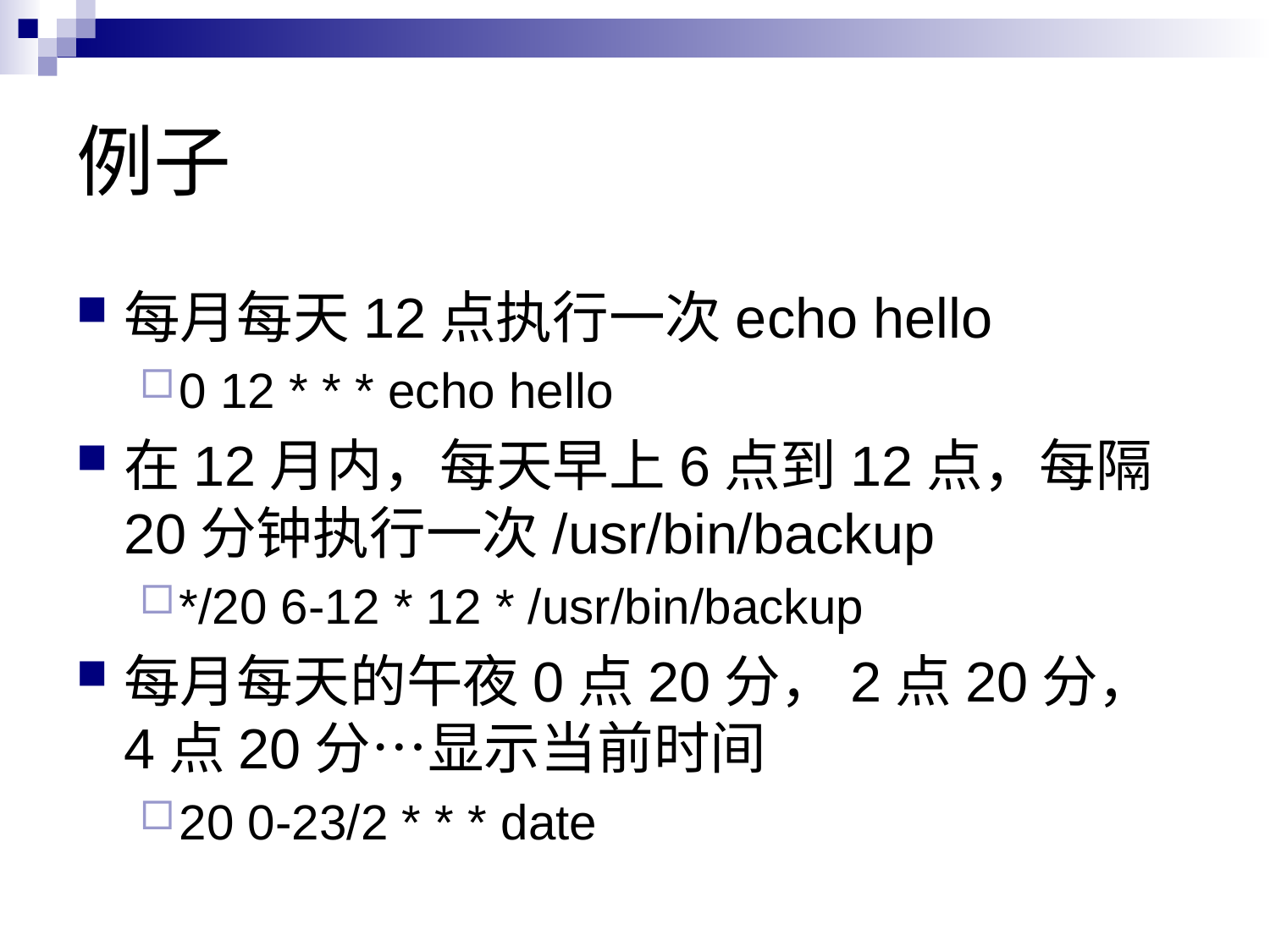

# 例子
每月每天12点执行一次echo hello
0 12 * * * echo hello
在12月内，每天早上6点到12点，每隔20分钟执行一次/usr/bin/backup
*/20 6-12 * 12 * /usr/bin/backup
每月每天的午夜0点20分，2点20分，4点20分…显示当前时间
20 0-23/2 * * * date